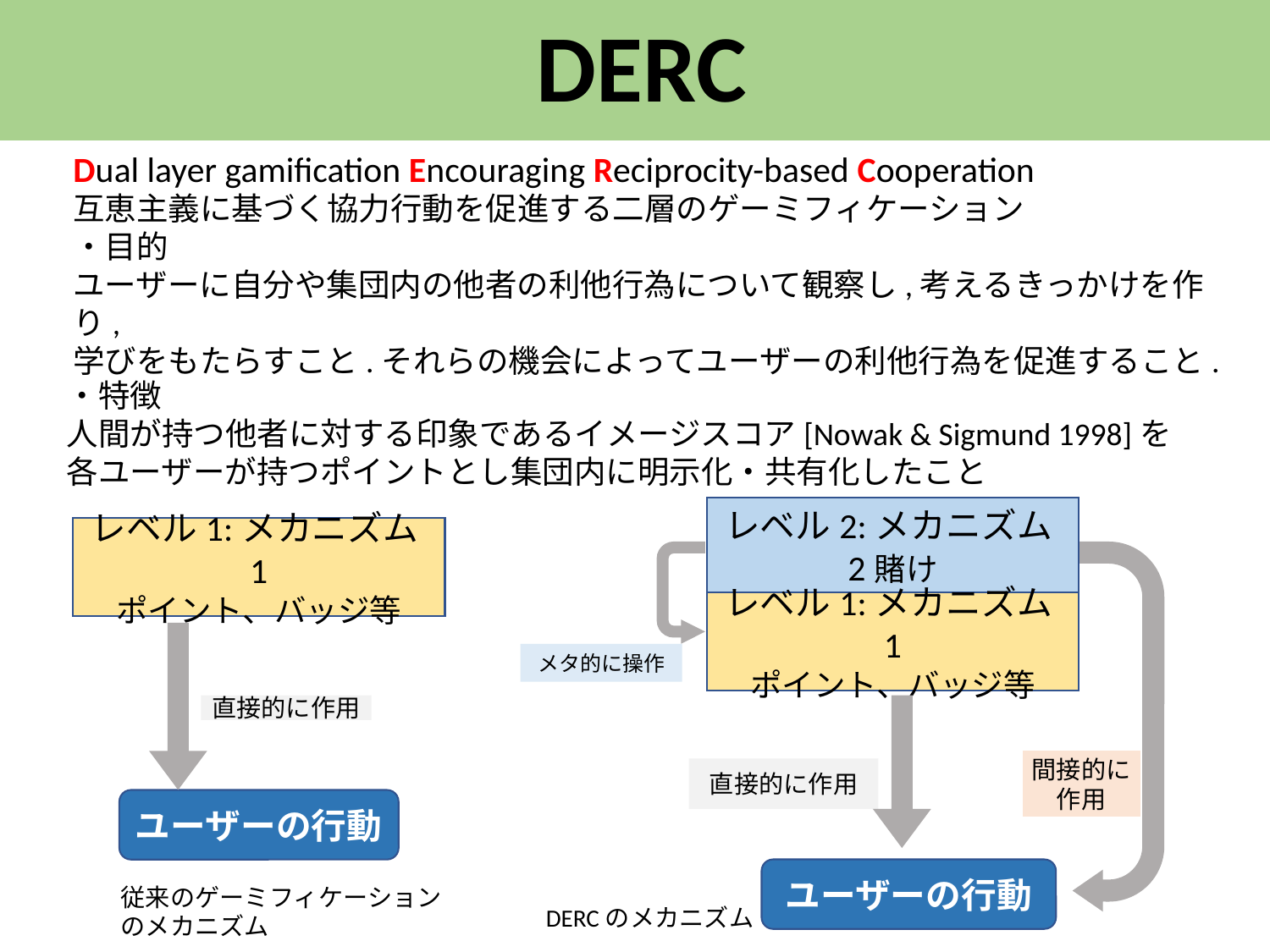

DERC
DERC
Dual layer gamification Encouraging Reciprocity-based Cooperation
互恵主義に基づく協力行動を促進する二層のゲーミフィケーション
・目的
ユーザーに自分や集団内の他者の利他行為について観察し,考えるきっかけを作り,
学びをもたらすこと.それらの機会によってユーザーの利他行為を促進すること.
・特徴
人間が持つ他者に対する印象であるイメージスコア[Nowak & Sigmund 1998]を
各ユーザーが持つポイントとし集団内に明示化・共有化したこと
レベル2:メカニズム2賭け
レベル1:メカニズム1
ポイント、バッジ等

メタ的に操作
ユーザーの行動
レベル1:メカニズム1
ポイント、バッジ等
直接的に作用
ユーザーの行動
従来のゲーミフィケーション
のメカニズム

間接的に
作用
直接的に作用
DERCのメカニズム